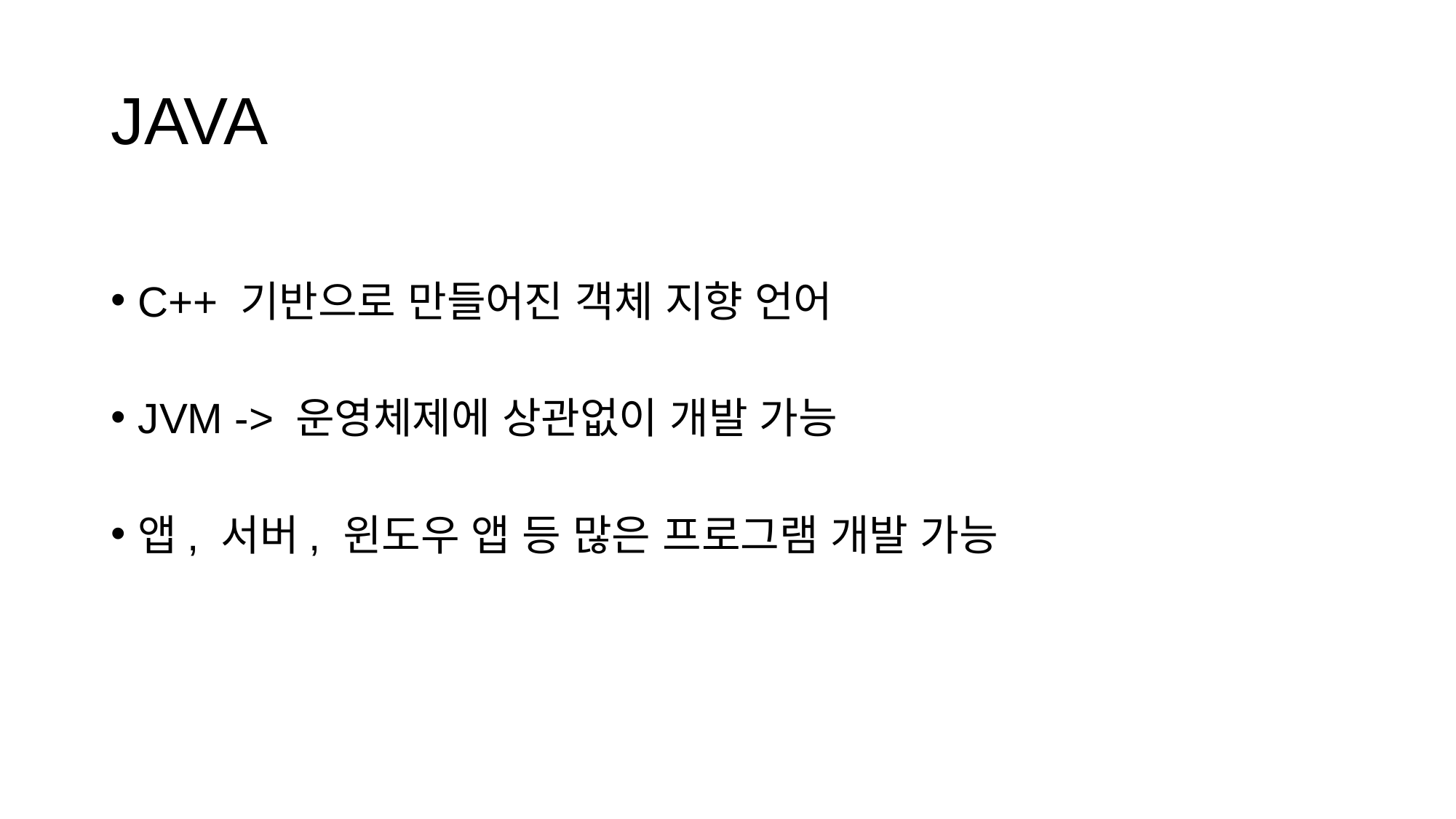

# JAVA
C++ 기반으로 만들어진 객체 지향 언어
JVM -> 운영체제에 상관없이 개발 가능
앱, 서버, 윈도우 앱 등 많은 프로그램 개발 가능